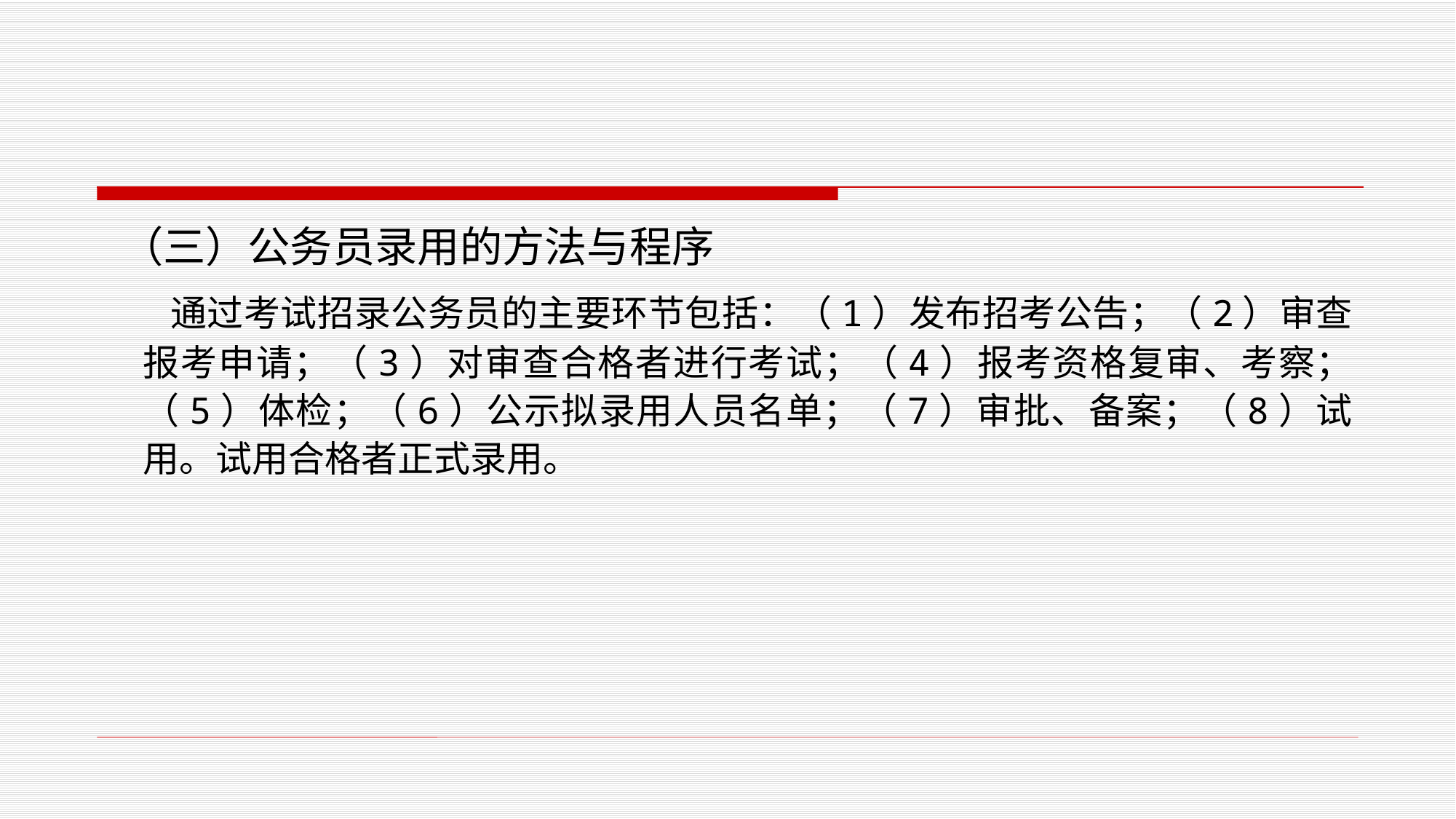

#
 （三）公务员录用的方法与程序
      通过考试招录公务员的主要环节包括：（1）发布招考公告；（2）审查报考申请；（3）对审查合格者进行考试；（4）报考资格复审、考察；（5）体检；（6）公示拟录用人员名单；（7）审批、备案；（8）试用。试用合格者正式录用。